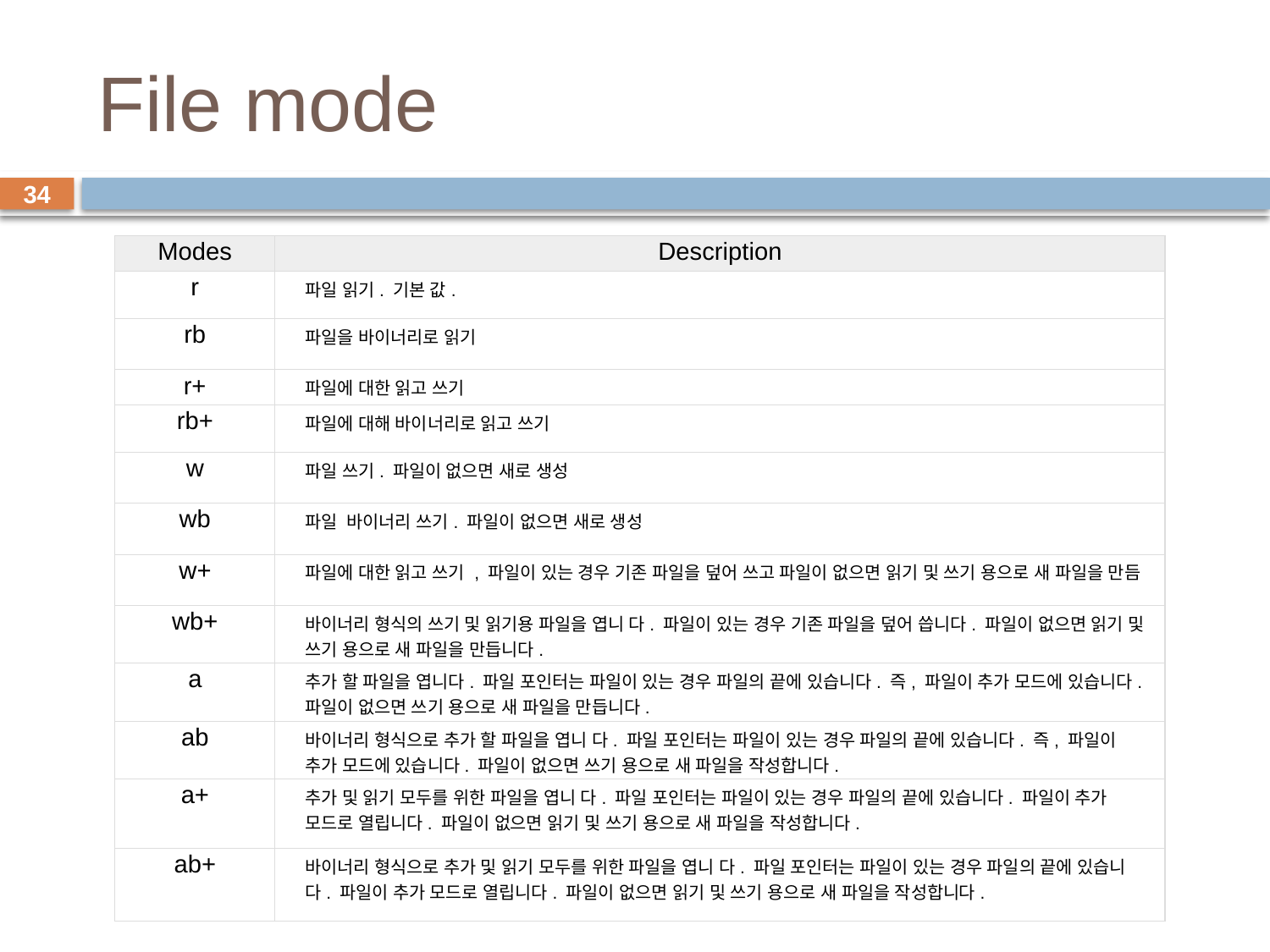

# File mode
34
| Modes | Description |
| --- | --- |
| r | 파일 읽기. 기본 값. |
| rb | 파일을 바이너리로 읽기 |
| r+ | 파일에 대한 읽고 쓰기 |
| rb+ | 파일에 대해 바이너리로 읽고 쓰기 |
| w | 파일 쓰기. 파일이 없으면 새로 생성 |
| wb | 파일 바이너리 쓰기. 파일이 없으면 새로 생성 |
| w+ | 파일에 대한 읽고 쓰기 , 파일이 있는 경우 기존 파일을 덮어 쓰고 파일이 없으면 읽기 및 쓰기 용으로 새 파일을 만듬 |
| wb+ | 바이너리 형식의 쓰기 및 읽기용 파일을 엽니 다. 파일이 있는 경우 기존 파일을 덮어 씁니다. 파일이 없으면 읽기 및 쓰기 용으로 새 파일을 만듭니다. |
| a | 추가 할 파일을 엽니다. 파일 포인터는 파일이 있는 경우 파일의 끝에 있습니다. 즉, 파일이 추가 모드에 있습니다. 파일이 없으면 쓰기 용으로 새 파일을 만듭니다. |
| ab | 바이너리 형식으로 추가 할 파일을 엽니 다. 파일 포인터는 파일이 있는 경우 파일의 끝에 있습니다. 즉, 파일이 추가 모드에 있습니다. 파일이 없으면 쓰기 용으로 새 파일을 작성합니다. |
| a+ | 추가 및 읽기 모두를 위한 파일을 엽니 다. 파일 포인터는 파일이 있는 경우 파일의 끝에 있습니다. 파일이 추가 모드로 열립니다. 파일이 없으면 읽기 및 쓰기 용으로 새 파일을 작성합니다. |
| ab+ | 바이너리 형식으로 추가 및 읽기 모두를 위한 파일을 엽니 다. 파일 포인터는 파일이 있는 경우 파일의 끝에 있습니다. 파일이 추가 모드로 열립니다. 파일이 없으면 읽기 및 쓰기 용으로 새 파일을 작성합니다. |